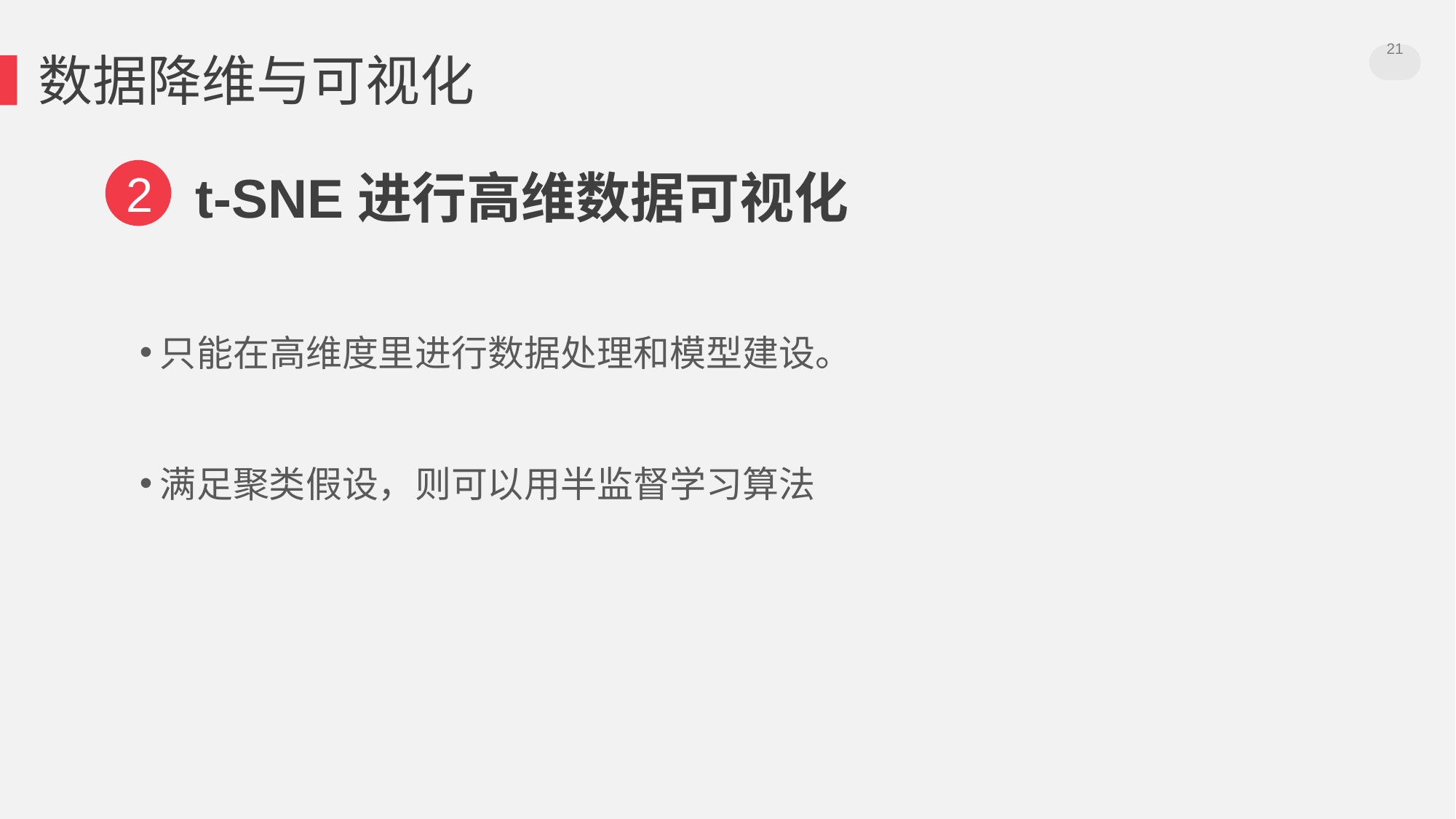

21
数据降维与可视化

2
t-SNE进行高维数据可视化
只能在高维度里进行数据处理和模型建设。

满足聚类假设，则可以用半监督学习算法